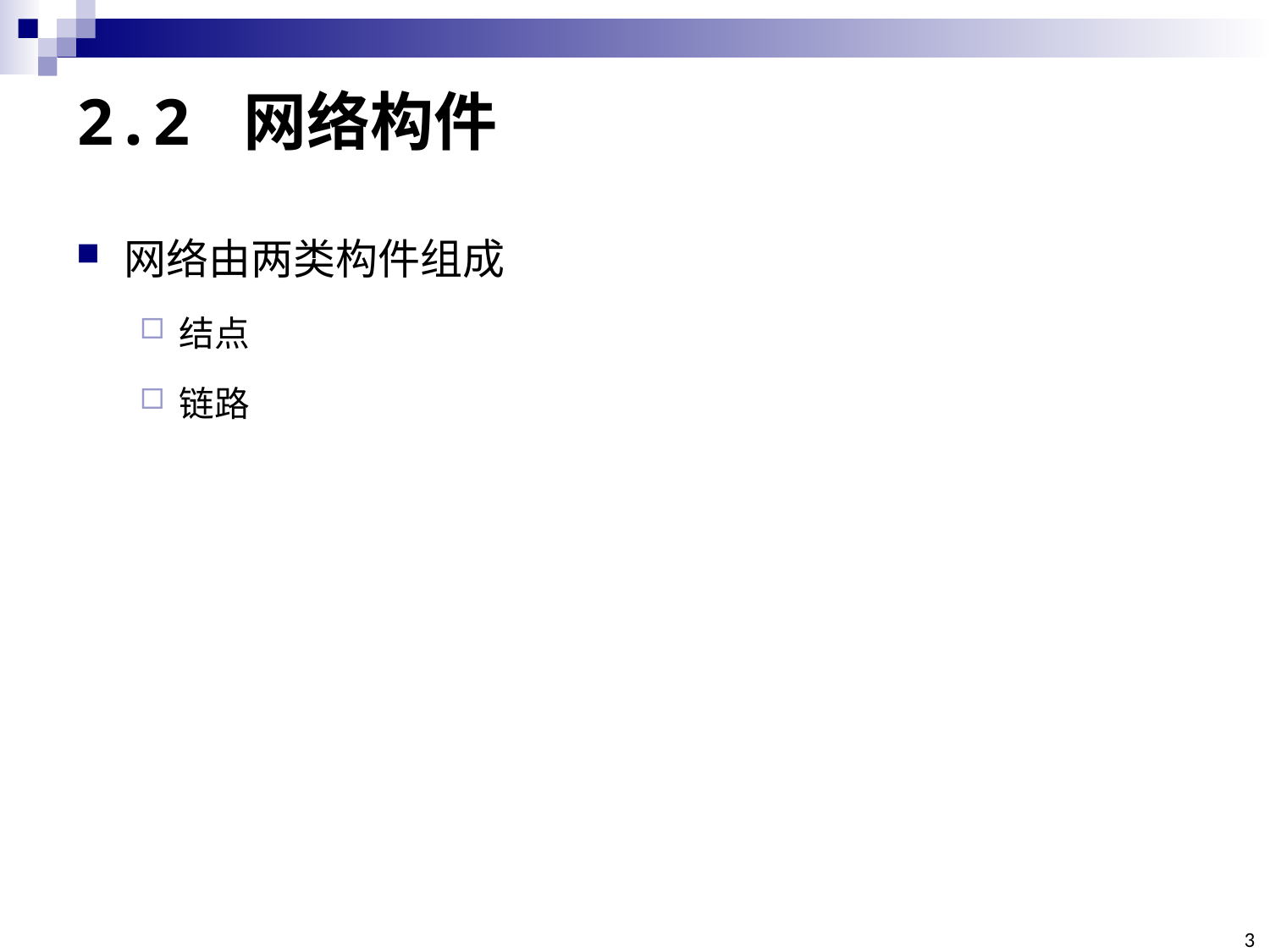

# 2.2 网络构件
网络由两类构件组成
结点
链路
3